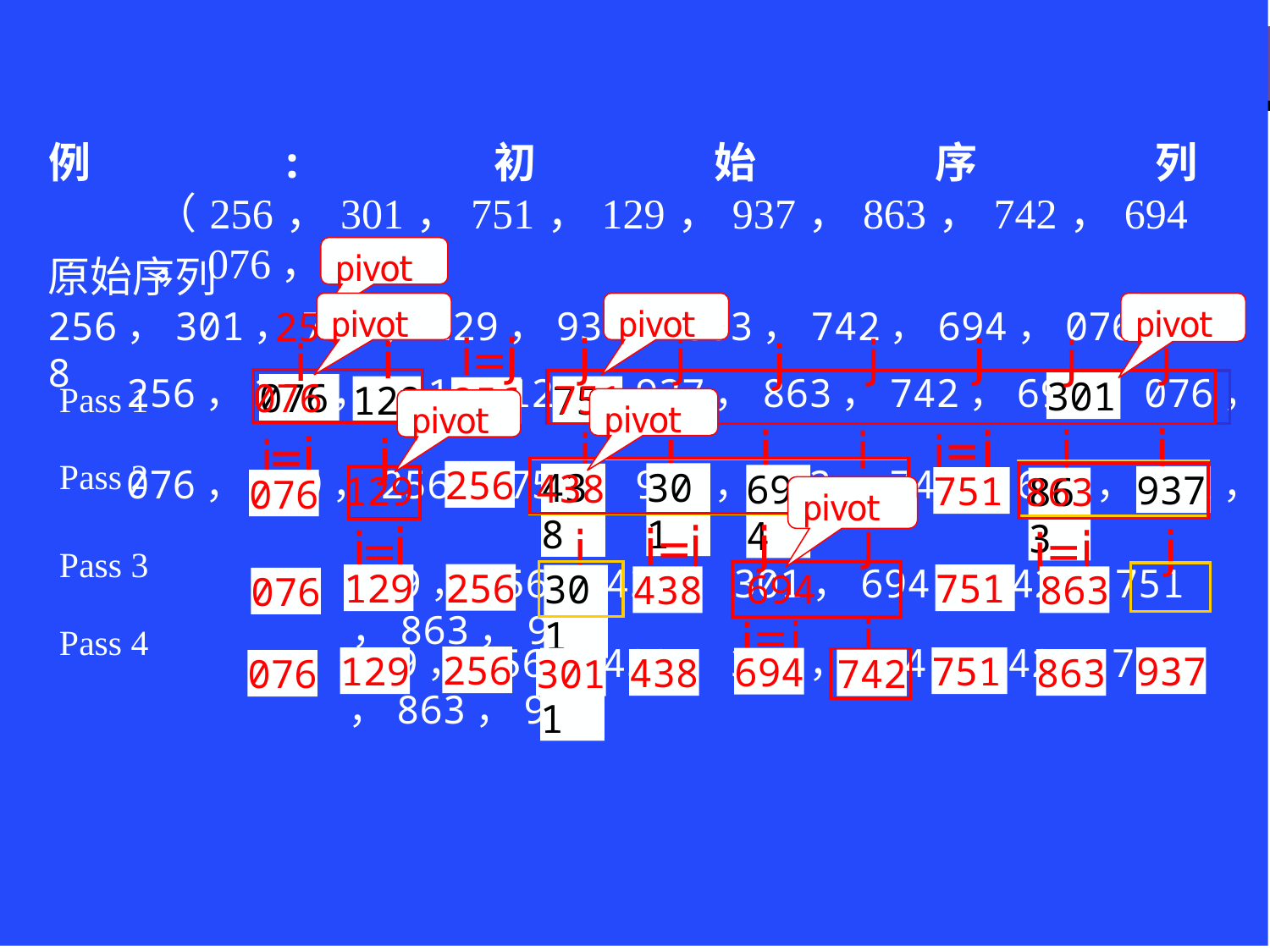

# 8.2 快速排序
例:初始序列 （256，301，751，129，937，863，742，694，076，438）
pivot
原始序列     256，301，751，129，937，863，742，694，076，438
pivot
pivot
pivot
256
i
j
j
j
j
j
j
=
j
i
i
j
256，301，751，129，937，863，742，694，076，438

Pass 1
Pass 2
Pass 3
Pass 4

301
076
076
751

129
751
256
pivot
pivot
j
j
i
i
i
j
=
i
i
j
=
j
i

076，129，256，751，937，863，742，694，301，438
256

301

438
438
694

937
129
751
863
863
076
pivot
j
j
j
j
i
=
i
j
i
j
=
=
i
129，256，438，301，694，742，751，863，937

256
129
751
301
694
438
863
076
=
j
j
i
129，256，438，301，694，742，751，863，937
256
129
751
937
301
694

438
863
301
742
076